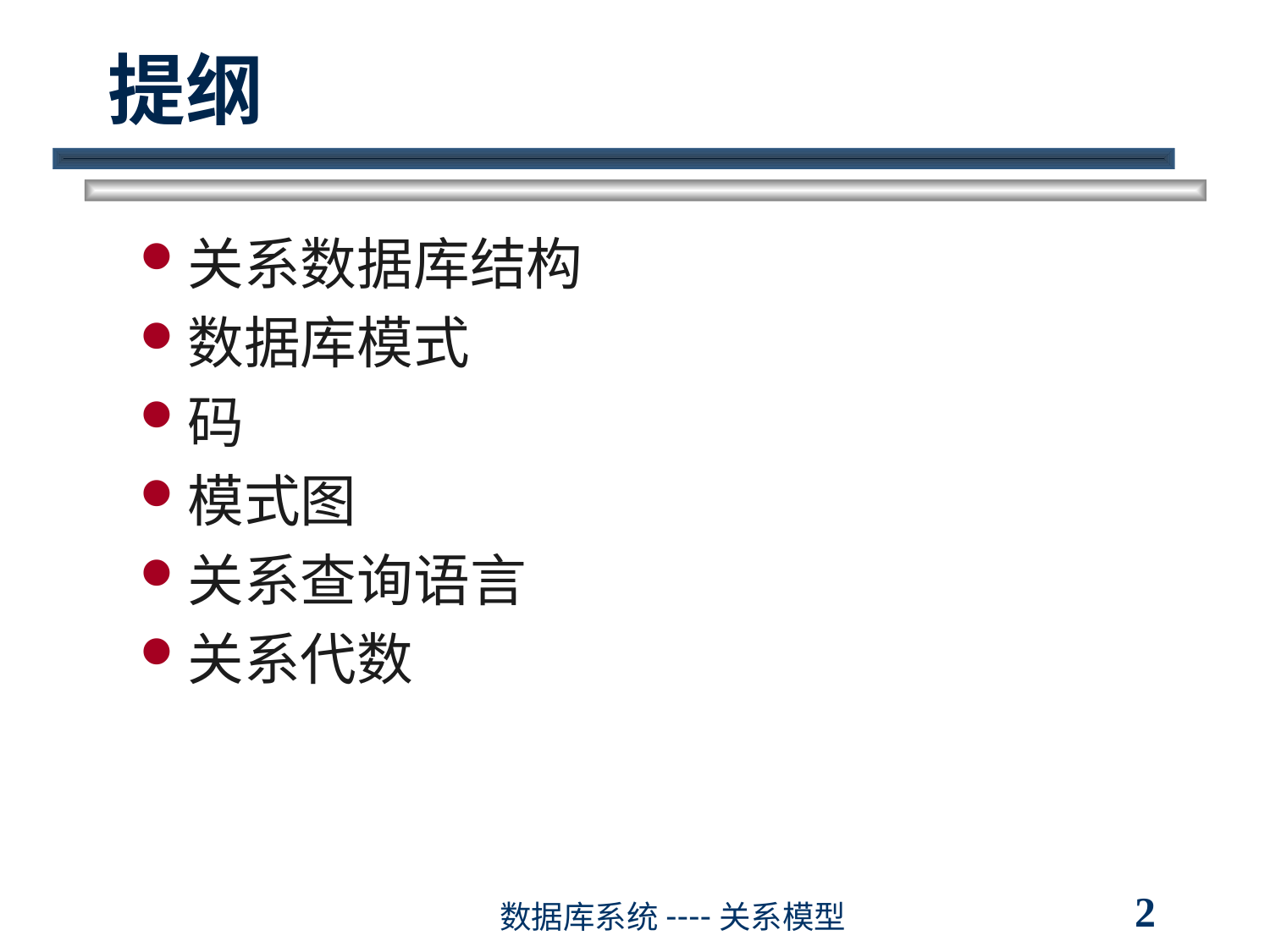

# 提纲
关系数据库结构
数据库模式
码
模式图
关系查询语言
关系代数
2
数据库系统----关系模型